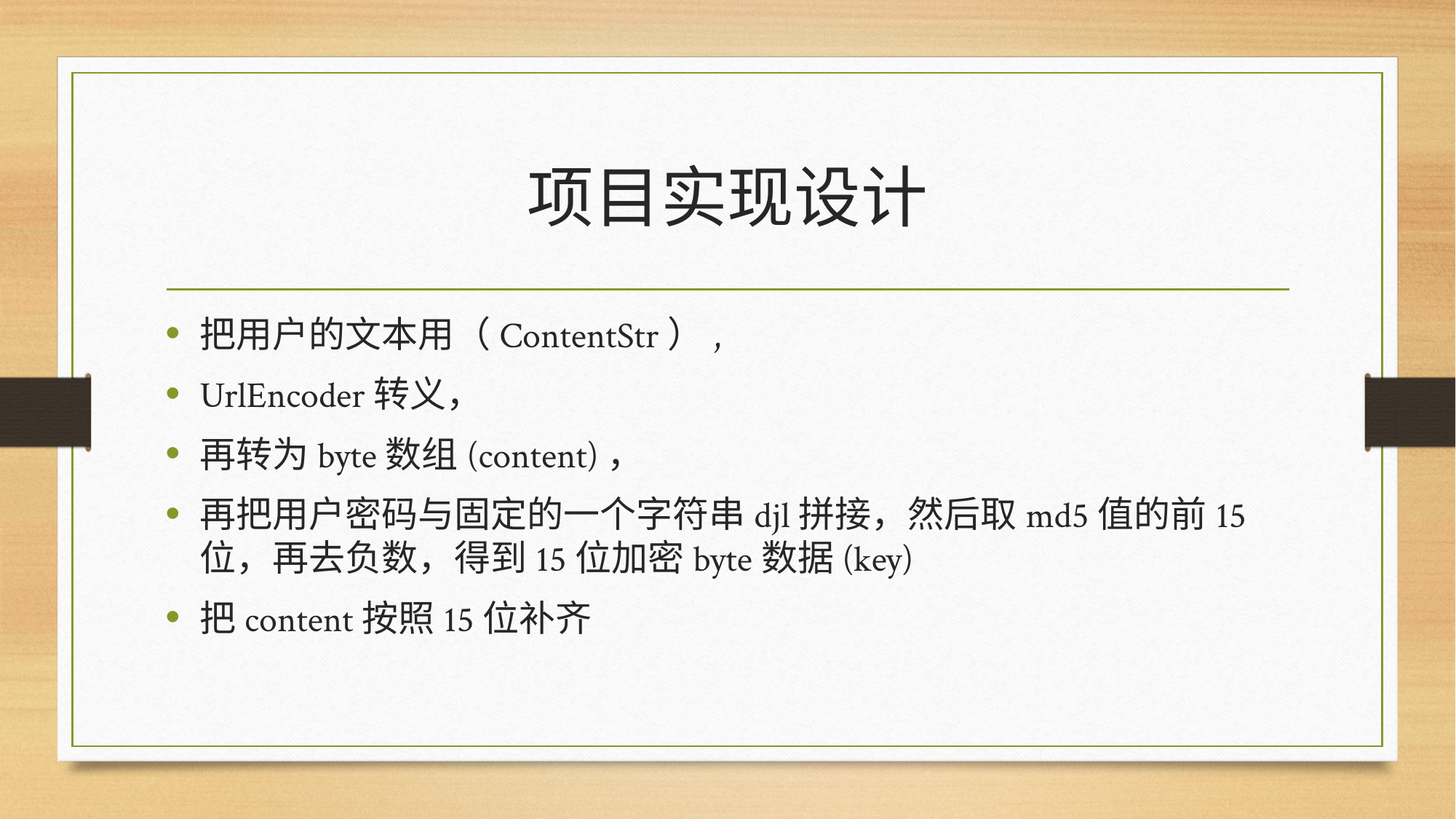

# 项目实现设计
把用户的文本用（ContentStr）,
UrlEncoder转义，
再转为byte数组(content)，
再把用户密码与固定的一个字符串djl拼接，然后取md5值的前15位，再去负数，得到15位加密byte数据(key)
把content按照15位补齐